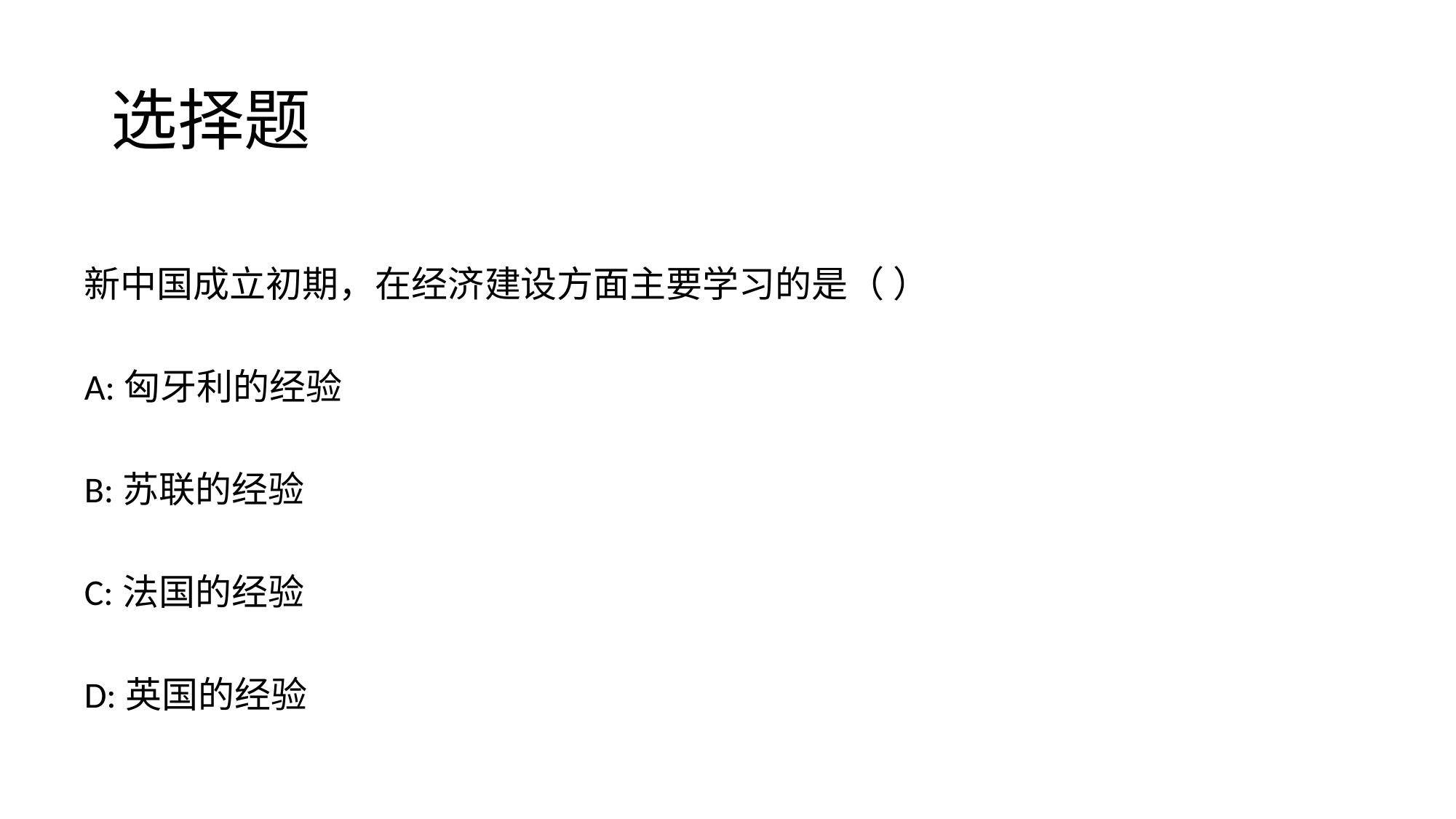

# 选择题
新中国成立初期，在经济建设方面主要学习的是（ ）
A:匈牙利的经验
B:苏联的经验
C:法国的经验
D:英国的经验